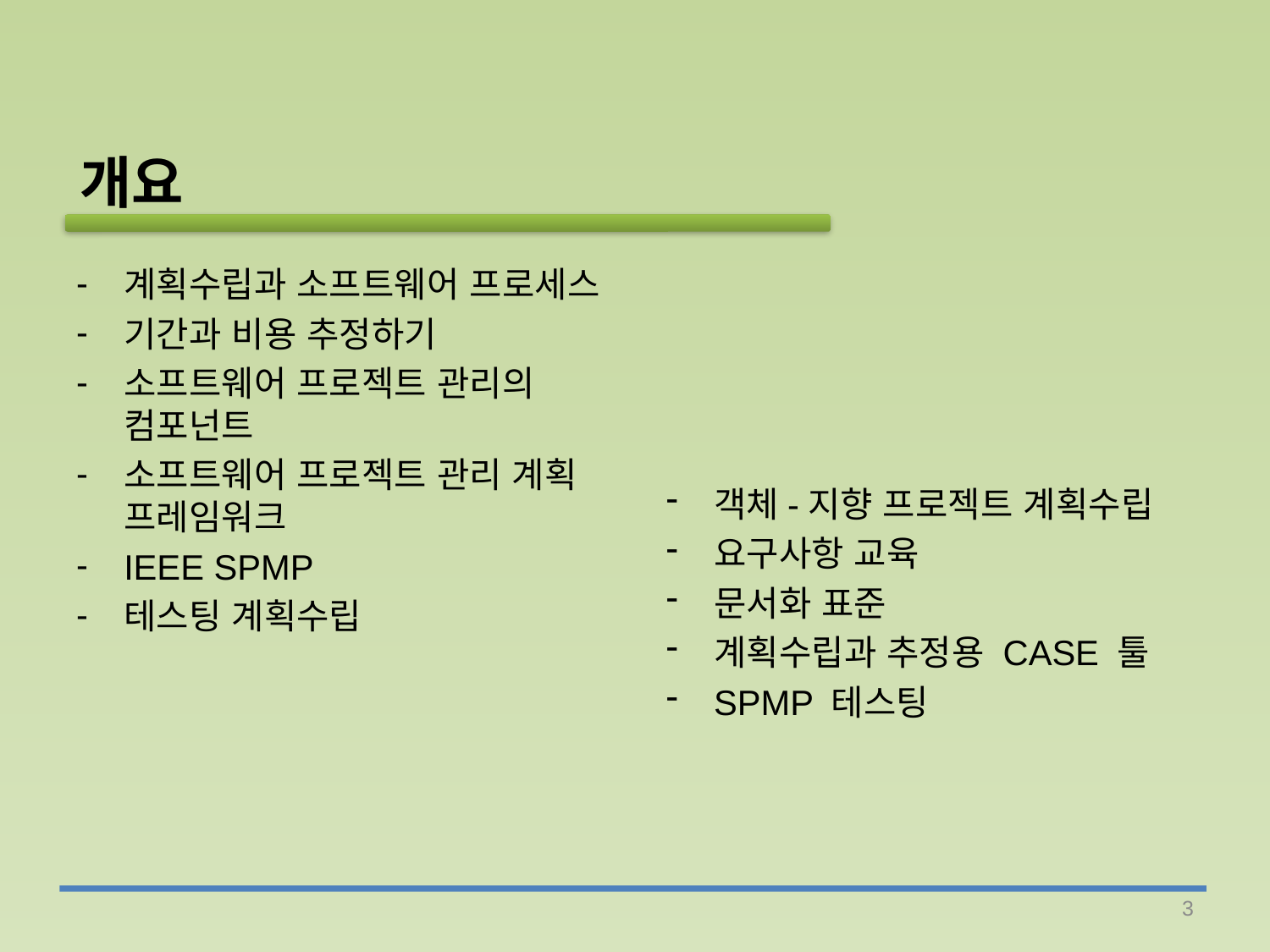

개요

계획수립과 소프트웨어 프로세스
기간과 비용 추정하기
소프트웨어 프로젝트 관리의 컴포넌트
소프트웨어 프로젝트 관리 계획 프레임워크
IEEE SPMP
테스팅 계획수립
객체-지향 프로젝트 계획수립
요구사항 교육
문서화 표준
계획수립과 추정용 CASE 툴
SPMP 테스팅
3